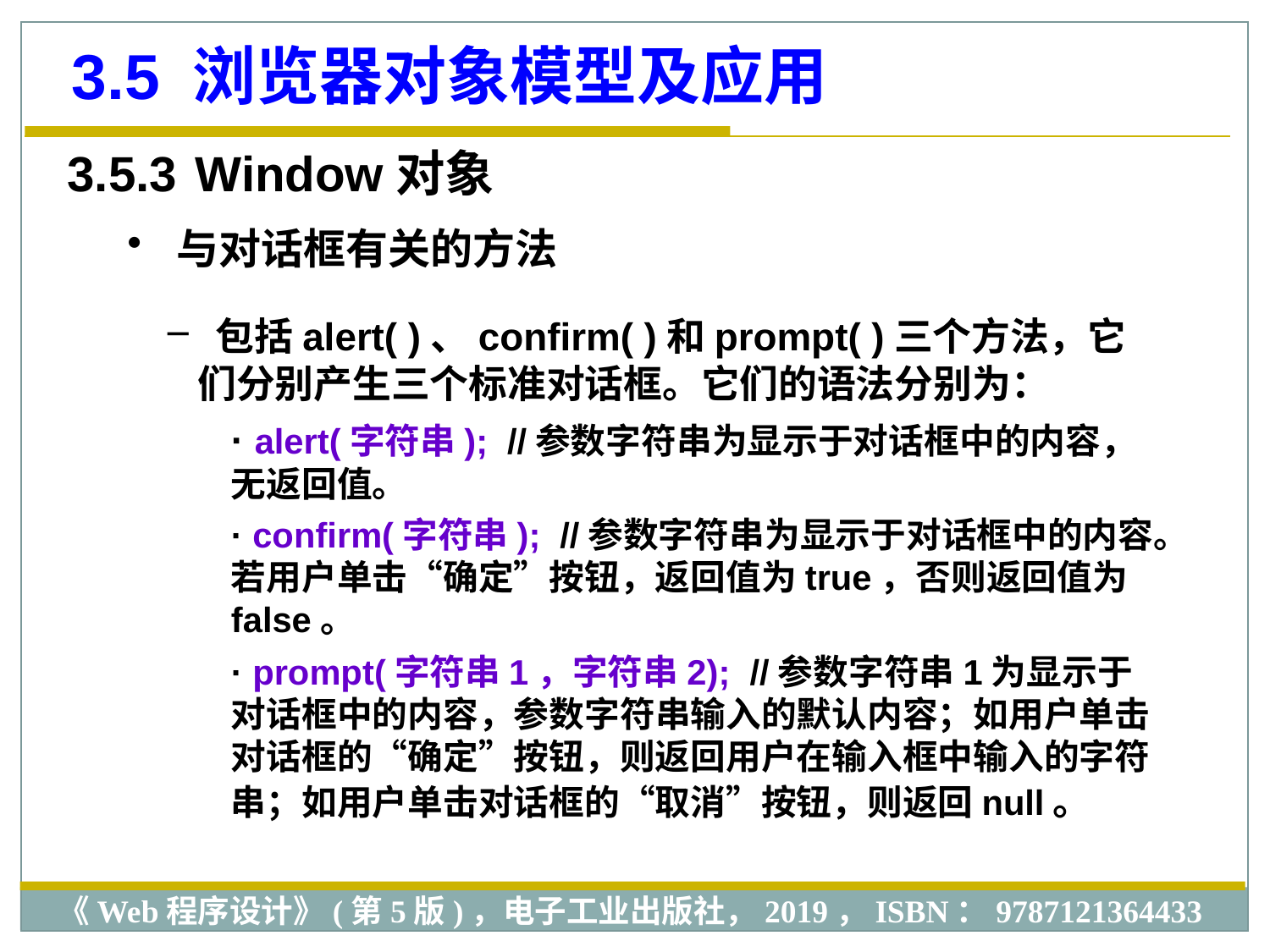

3.5 浏览器对象模型及应用
3.5.3  Window对象
 与对话框有关的方法
 包括alert( )、confirm( )和prompt( )三个方法，它们分别产生三个标准对话框。它们的语法分别为：
· alert(字符串);  //参数字符串为显示于对话框中的内容，无返回值。
· confirm(字符串);  //参数字符串为显示于对话框中的内容。若用户单击“确定”按钮，返回值为true，否则返回值为false。
· prompt(字符串1，字符串2);  //参数字符串1为显示于对话框中的内容，参数字符串输入的默认内容；如用户单击对话框的“确定”按钮，则返回用户在输入框中输入的字符串；如用户单击对话框的“取消”按钮，则返回null。